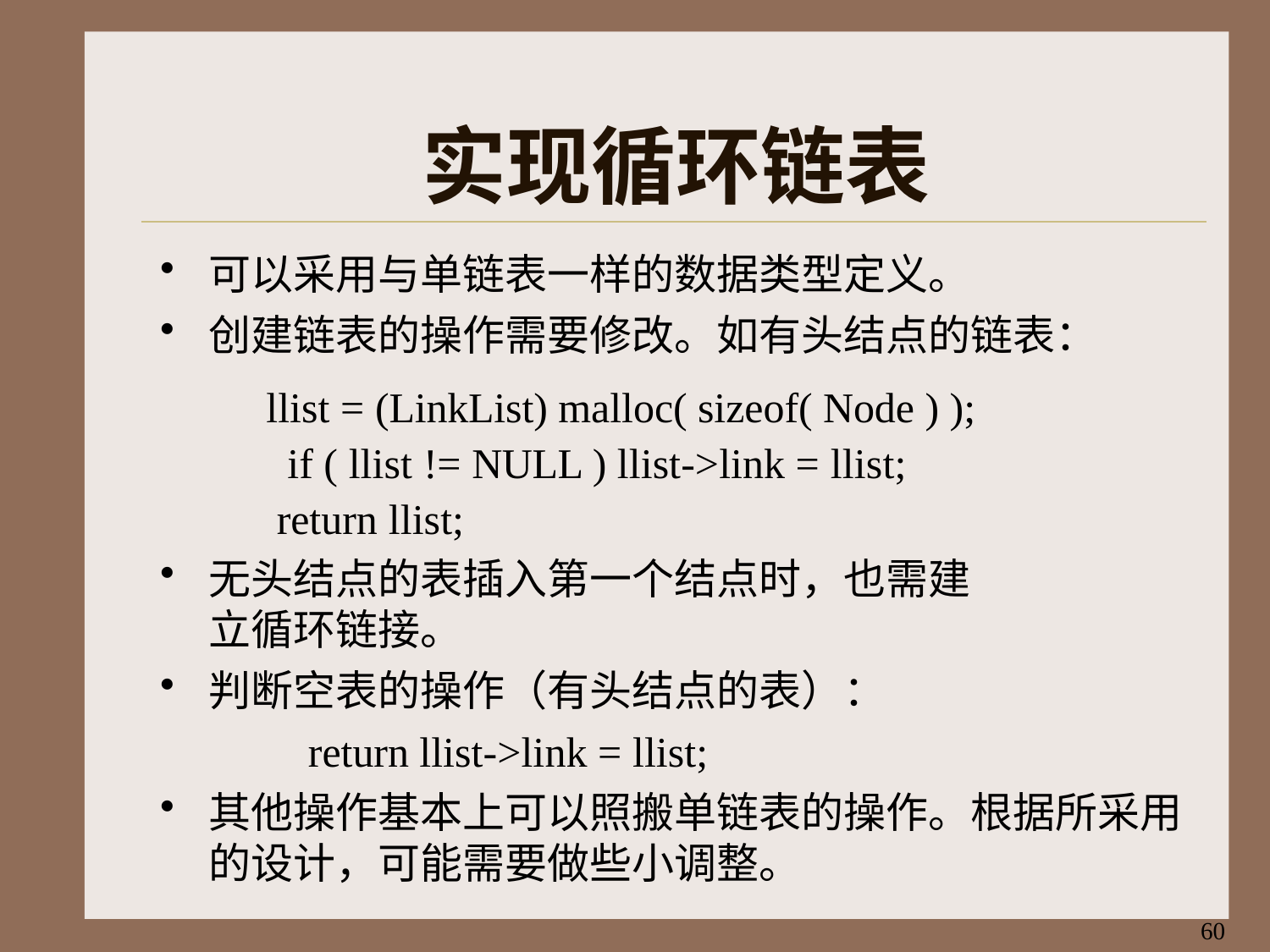

# 实现循环链表

可以采用与单链表一样的数据类型定义。
创建链表的操作需要修改。如有头结点的链表：
llist = (LinkList) malloc( sizeof( Node ) );  if ( llist != NULL ) llist->link = llist;  return llist;
无头结点的表插入第一个结点时，也需建立循环链接。
判断空表的操作（有头结点的表）：
return llist->link = llist;
其他操作基本上可以照搬单链表的操作。根据所采用 的设计，可能需要做些小调整。
60